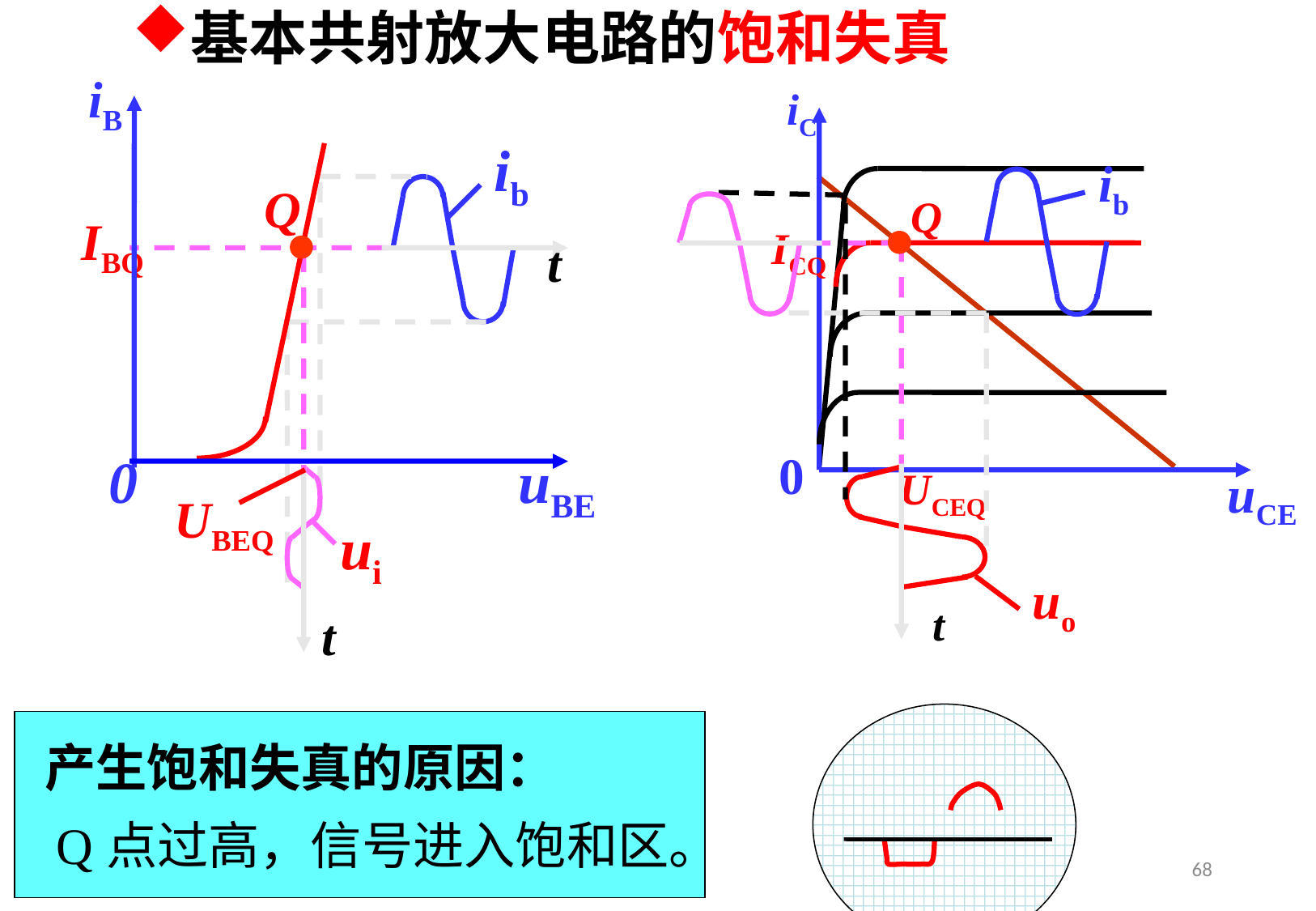

基本共射放大电路的饱和失真
iB

0
uBE

iC

uCE

ib

ib

Q

t

Q

t
IBQ

ICQ

UCEQ

UBEQ
0

t

ui

uo

产生饱和失真的原因：

Q点过高，信号进入饱和区。
68